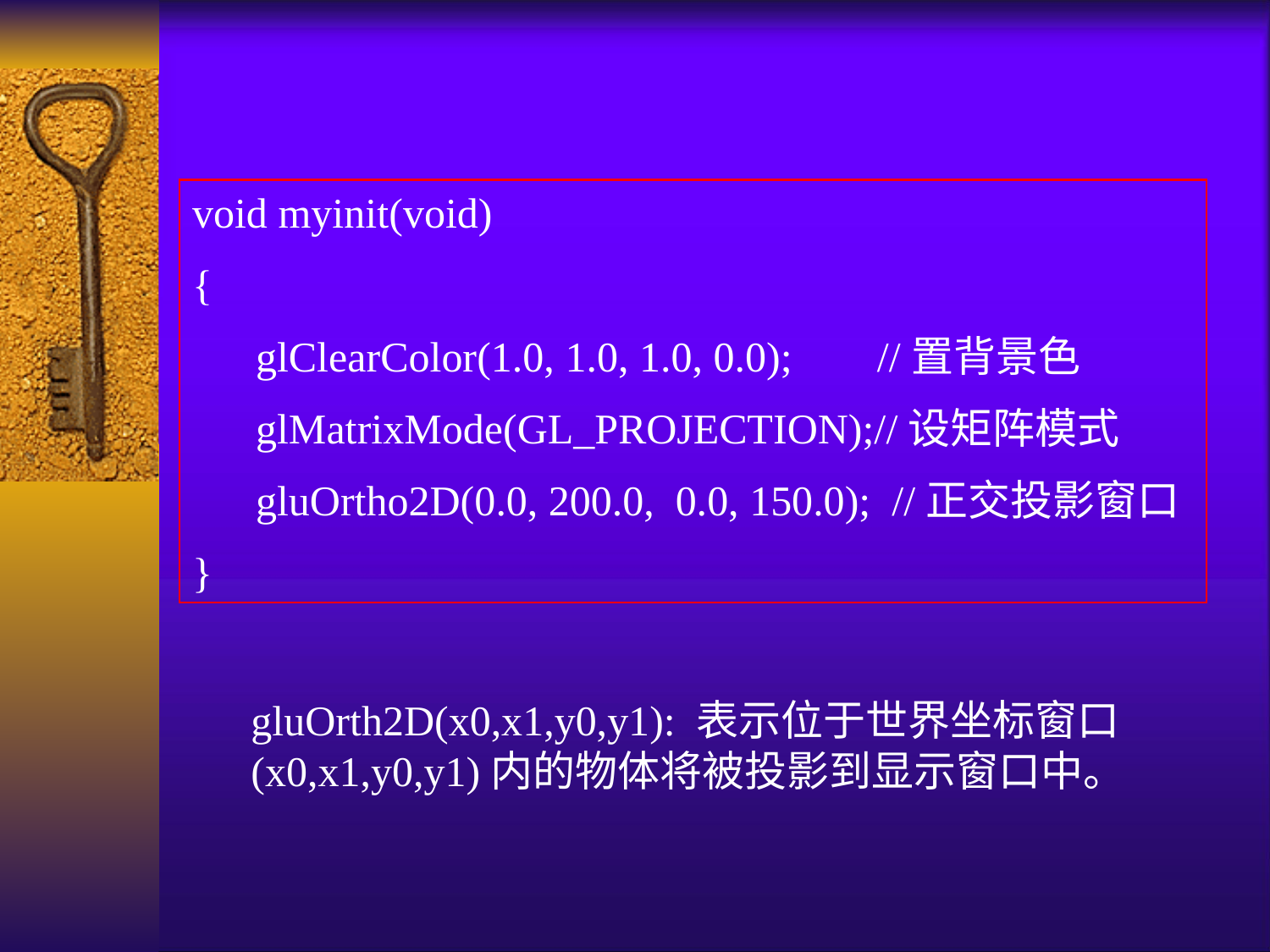

void myinit(void)
{
      glClearColor(1.0, 1.0, 1.0, 0.0);        //置背景色
      glMatrixMode(GL_PROJECTION);//设矩阵模式
      gluOrtho2D(0.0, 200.0,  0.0, 150.0);  //正交投影窗口
}
gluOrth2D(x0,x1,y0,y1): 表示位于世界坐标窗口
(x0,x1,y0,y1)内的物体将被投影到显示窗口中。